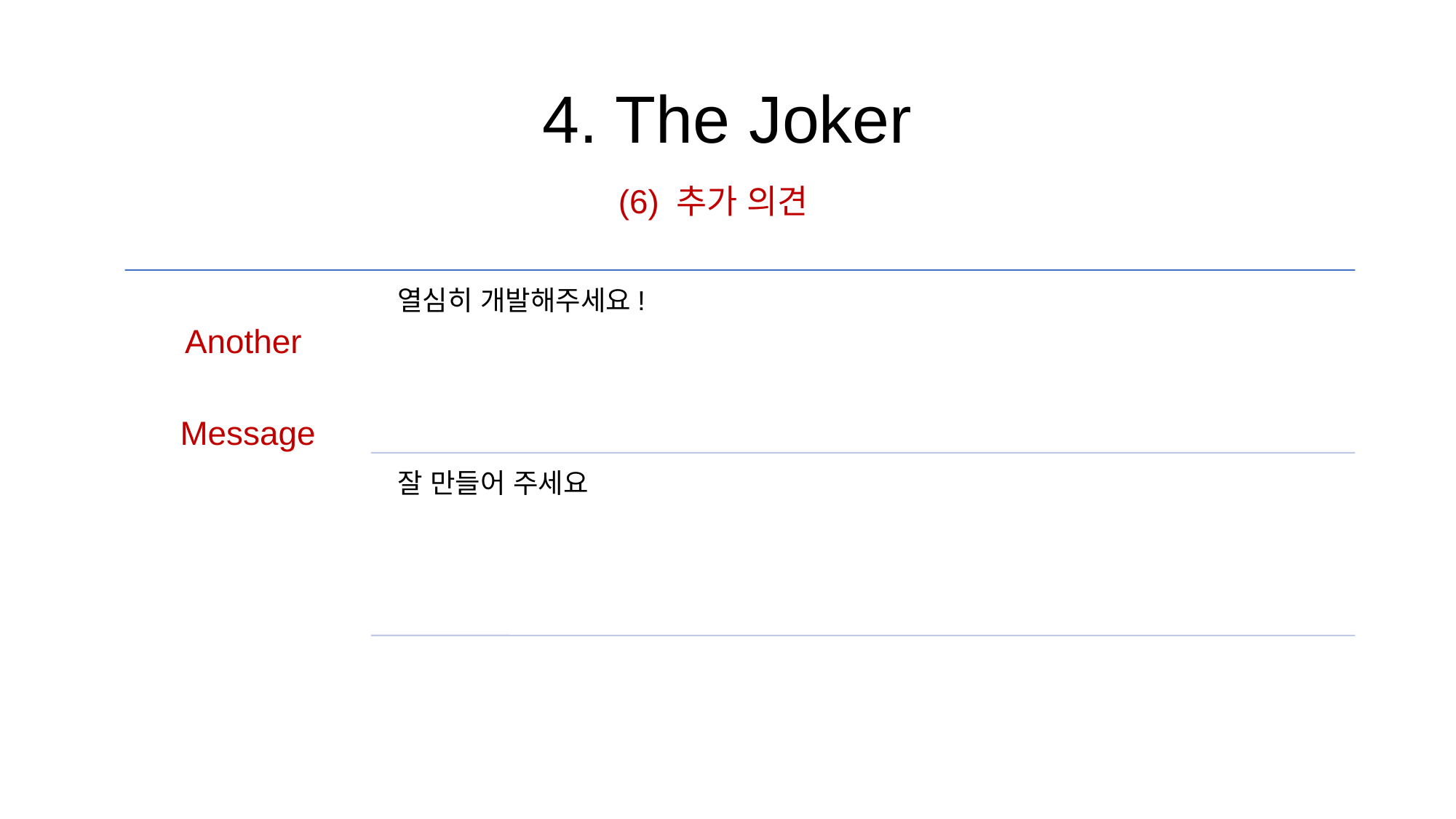

# 4. The Joker
(6) 추가 의견
Another
Message
열심히 개발해주세요!
잘 만들어 주세요